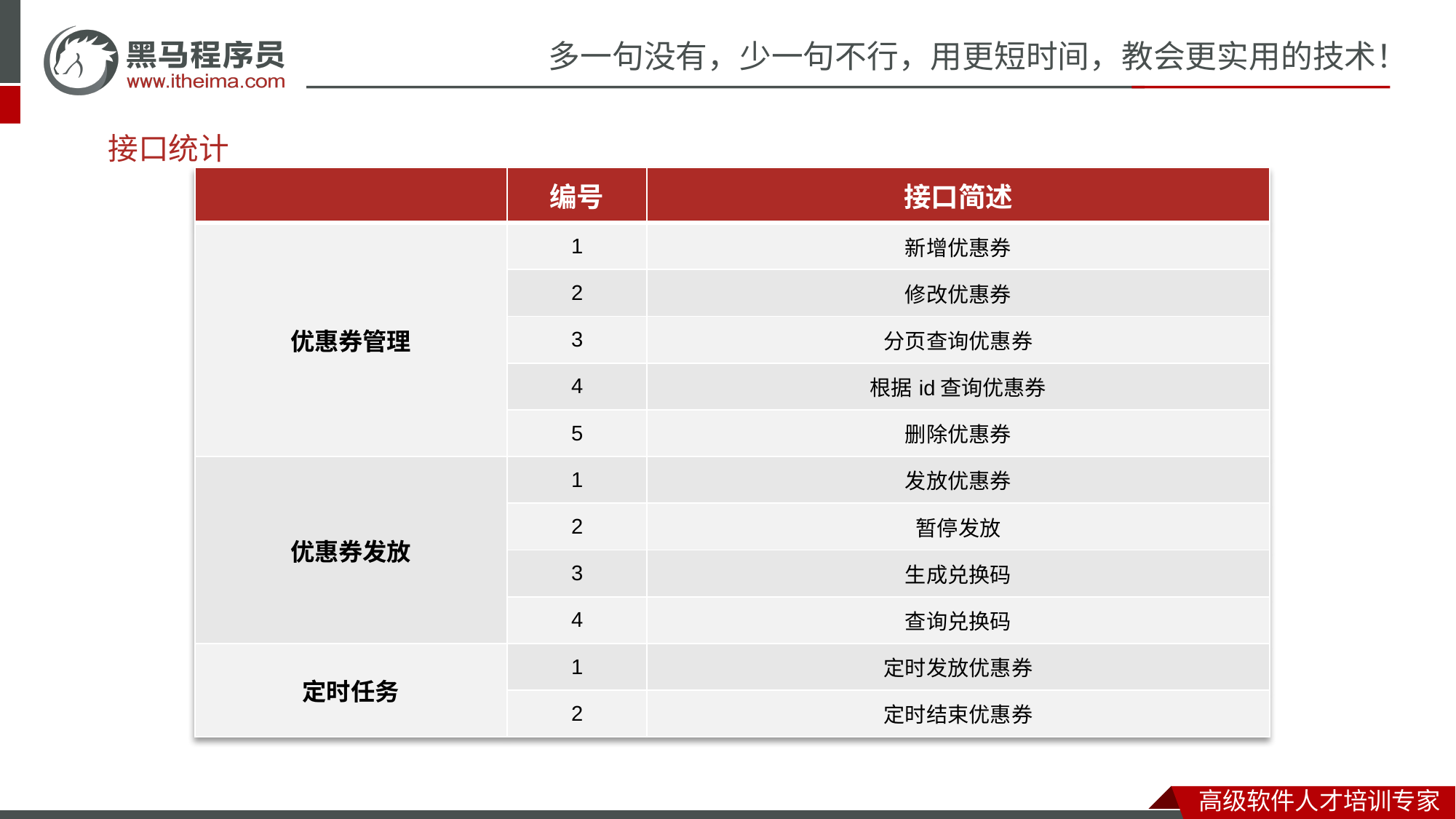

接口统计
|  | 编号 | 接口简述 |
| --- | --- | --- |
| 优惠券管理 | 1 | 新增优惠券 |
|  | 2 | 修改优惠券 |
|  | 3 | 分页查询优惠券 |
|  | 4 | 根据id查询优惠券 |
|  | 5 | 删除优惠券 |
| 优惠券发放 | 1 | 发放优惠券 |
|  | 2 | 暂停发放 |
|  | 3 | 生成兑换码 |
|  | 4 | 查询兑换码 |
| 定时任务 | 1 | 定时发放优惠券 |
|  | 2 | 定时结束优惠券 |